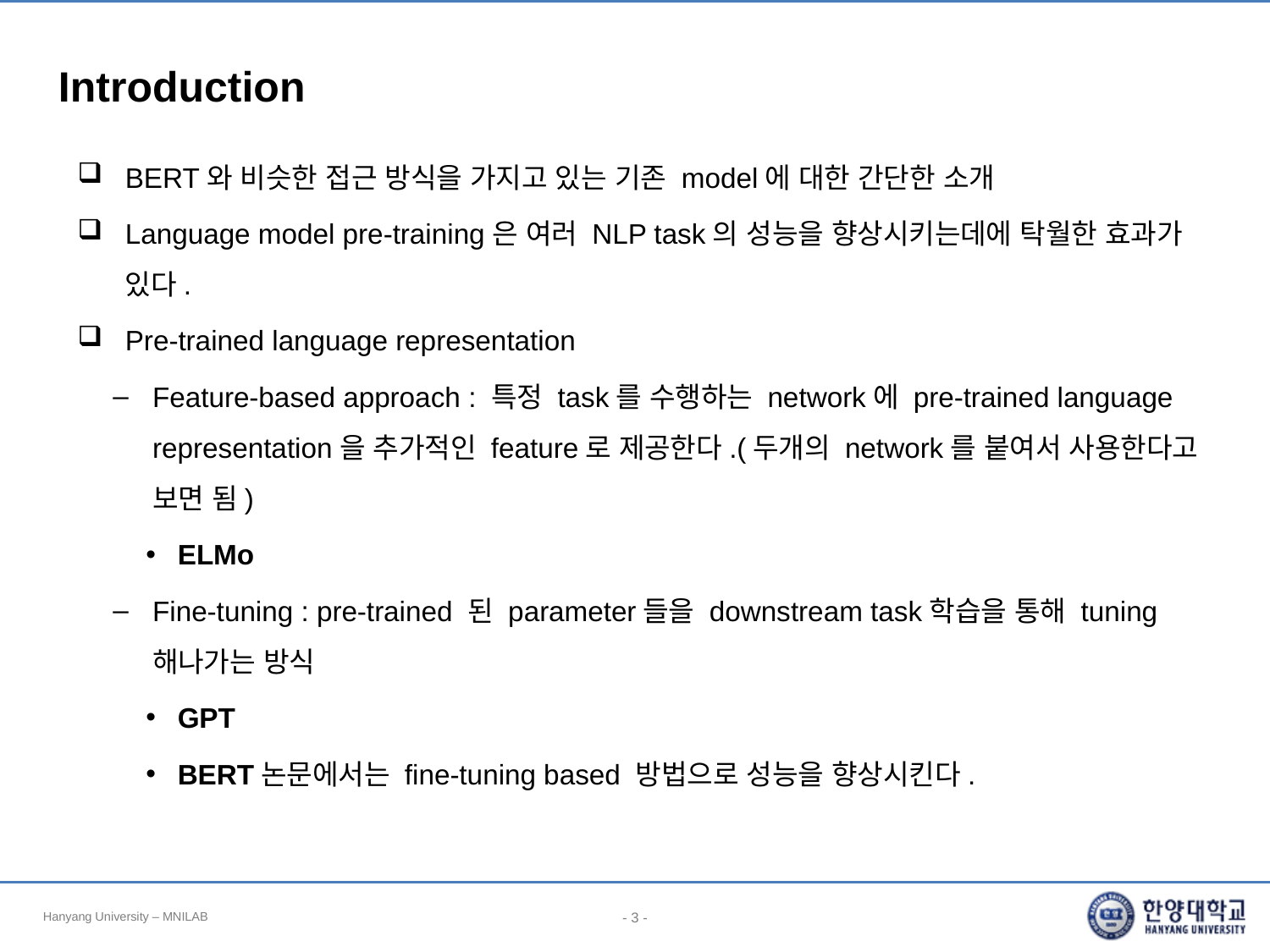

# Introduction
BERT와 비슷한 접근 방식을 가지고 있는 기존 model에 대한 간단한 소개
Language model pre-training은 여러 NLP task의 성능을 향상시키는데에 탁월한 효과가 있다.
Pre-trained language representation
Feature-based approach : 특정 task를 수행하는 network에 pre-trained language representation을 추가적인 feature로 제공한다.(두개의 network를 붙여서 사용한다고 보면 됨)
ELMo
Fine-tuning : pre-trained 된 parameter들을 downstream task학습을 통해 tuning해나가는 방식
GPT
BERT논문에서는 fine-tuning based 방법으로 성능을 향상시킨다.
I. Select Device